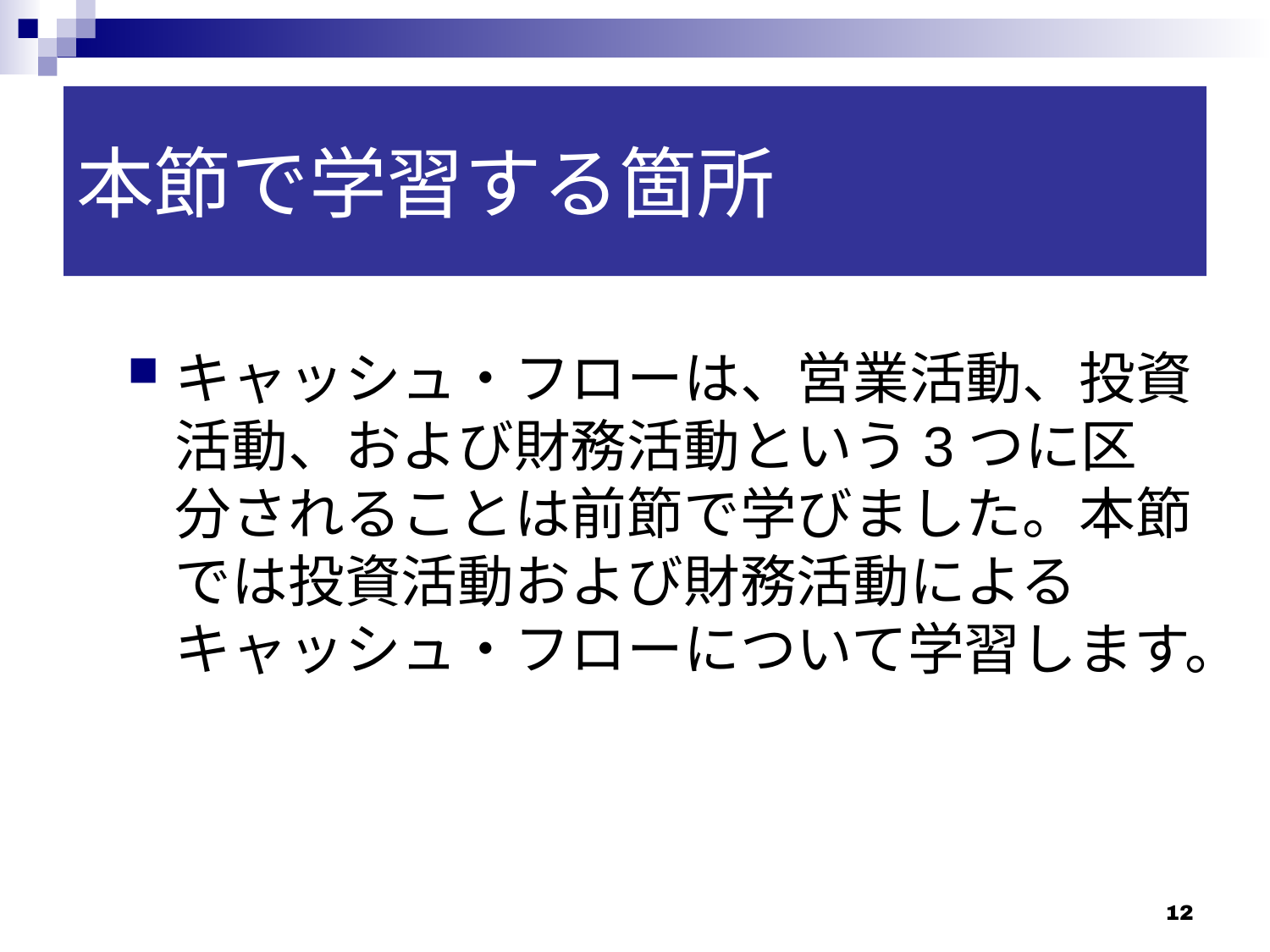

# 本節で学習する箇所
キャッシュ・フローは、営業活動、投資活動、および財務活動という3つに区分されることは前節で学びました。本節では投資活動および財務活動によるキャッシュ・フローについて学習します。
12